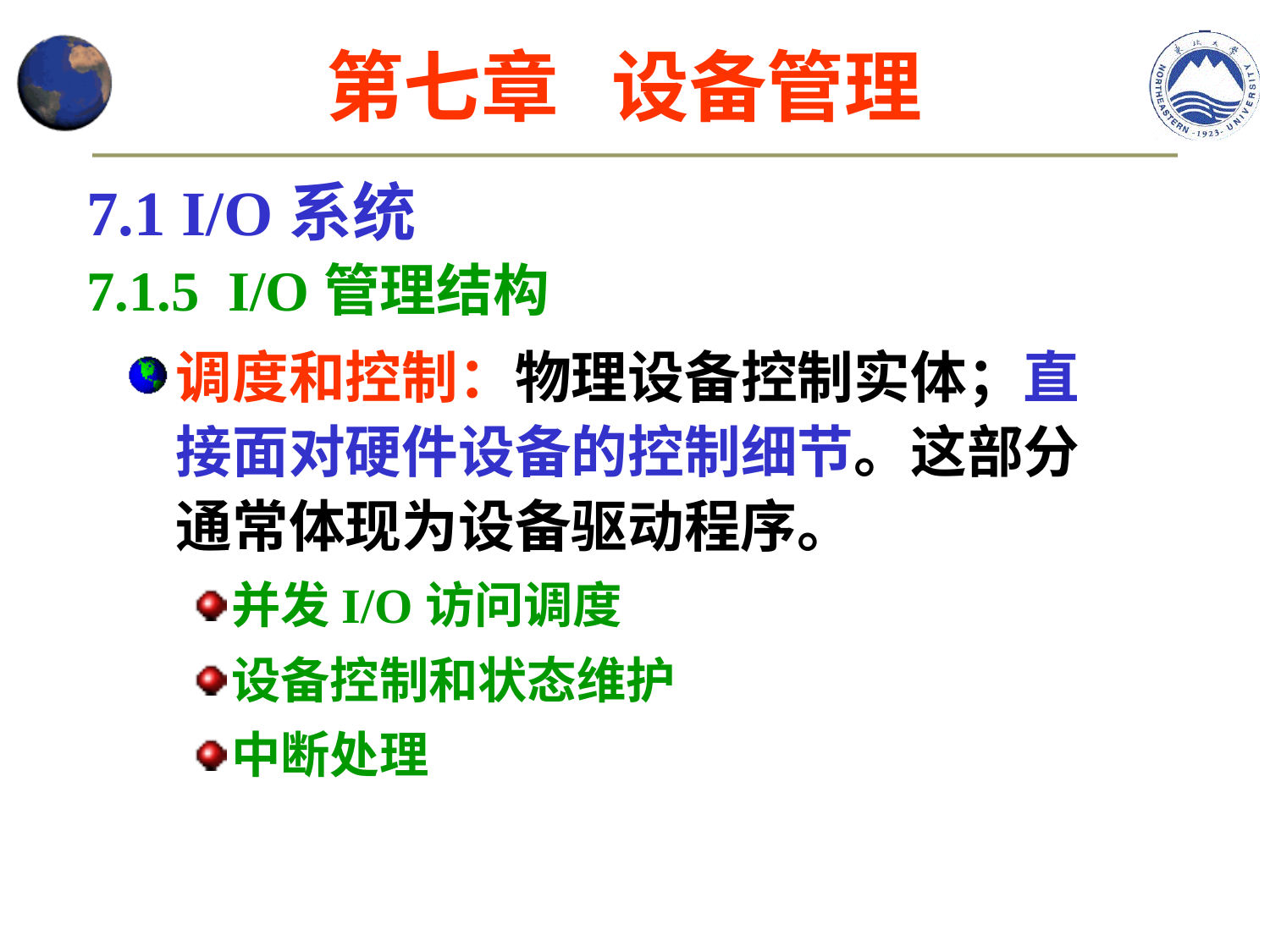

第七章   设备管理
7.1 I/O系统
7.1.5  I/O管理结构
调度和控制：物理设备控制实体；直接面对硬件设备的控制细节。这部分通常体现为设备驱动程序。
并发I/O访问调度
设备控制和状态维护
中断处理